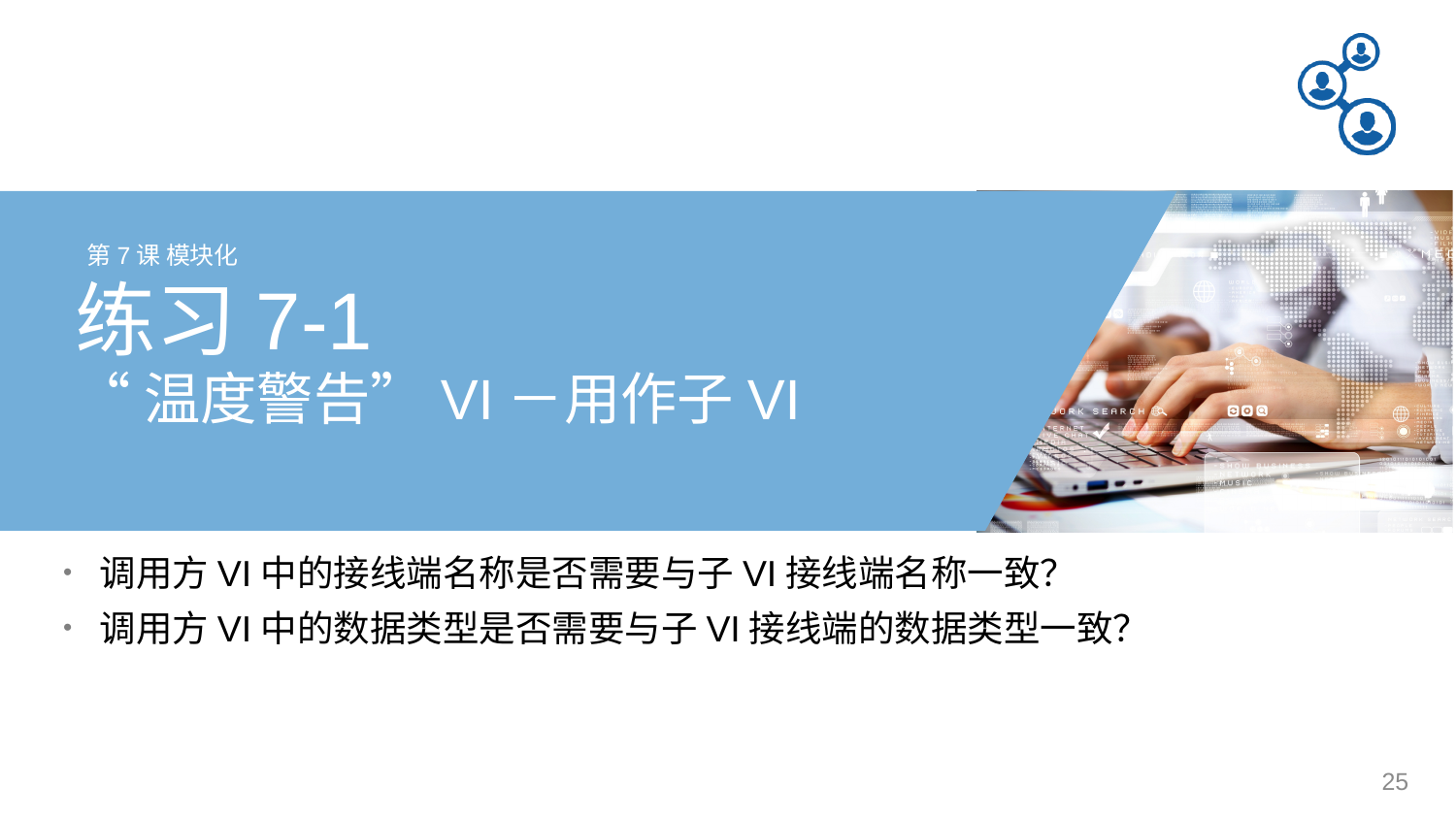

练习7-1
“温度警告”VI－用作子VI
调用方VI中的接线端名称是否需要与子VI接线端名称一致？
调用方VI中的数据类型是否需要与子VI接线端的数据类型一致？
25